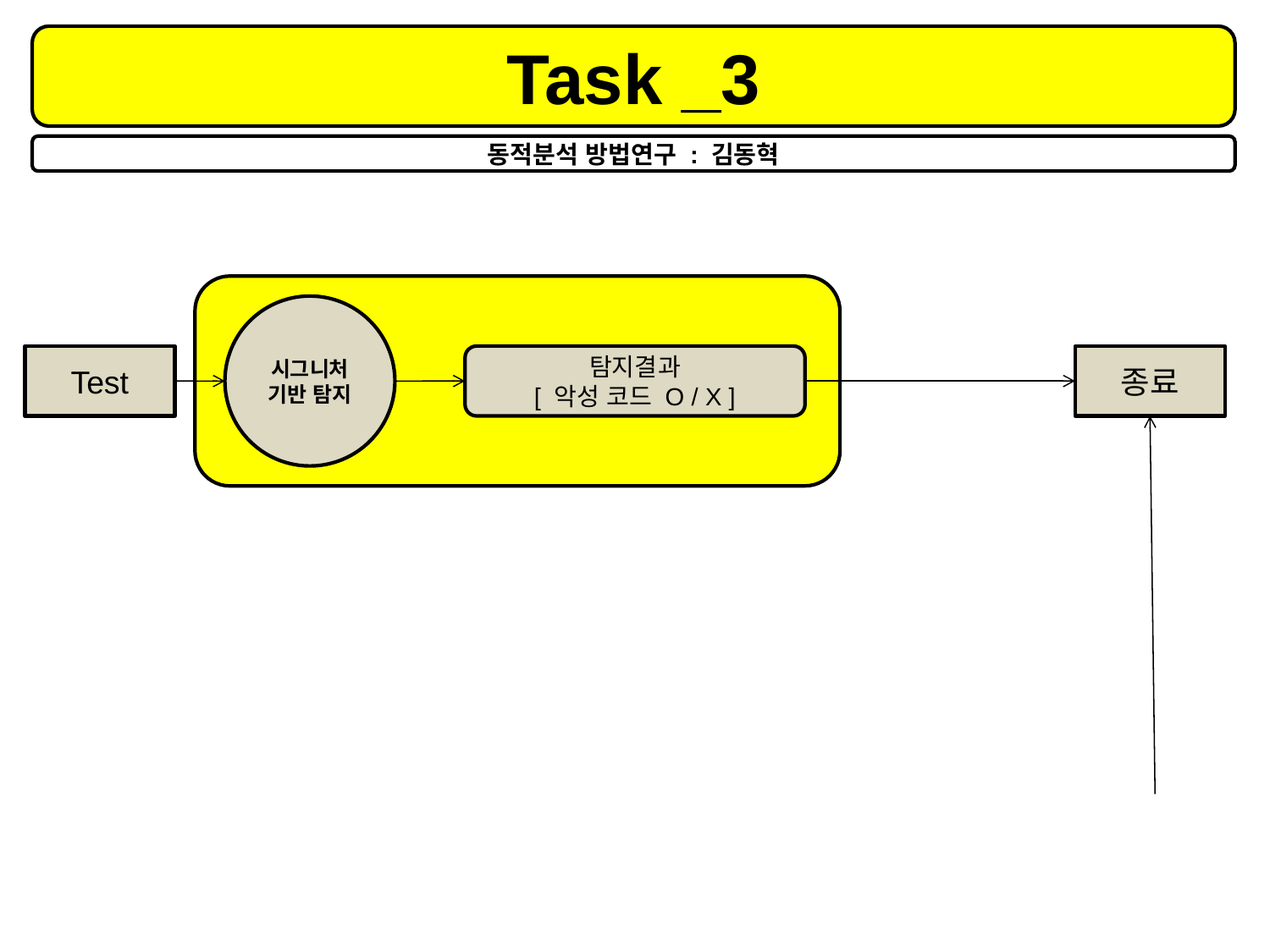

Task _3
동적분석 방법연구 : 김동혁

시그니처 기반 탐지
Test
탐지결과
[ 악성 코드 O / X ]
종료